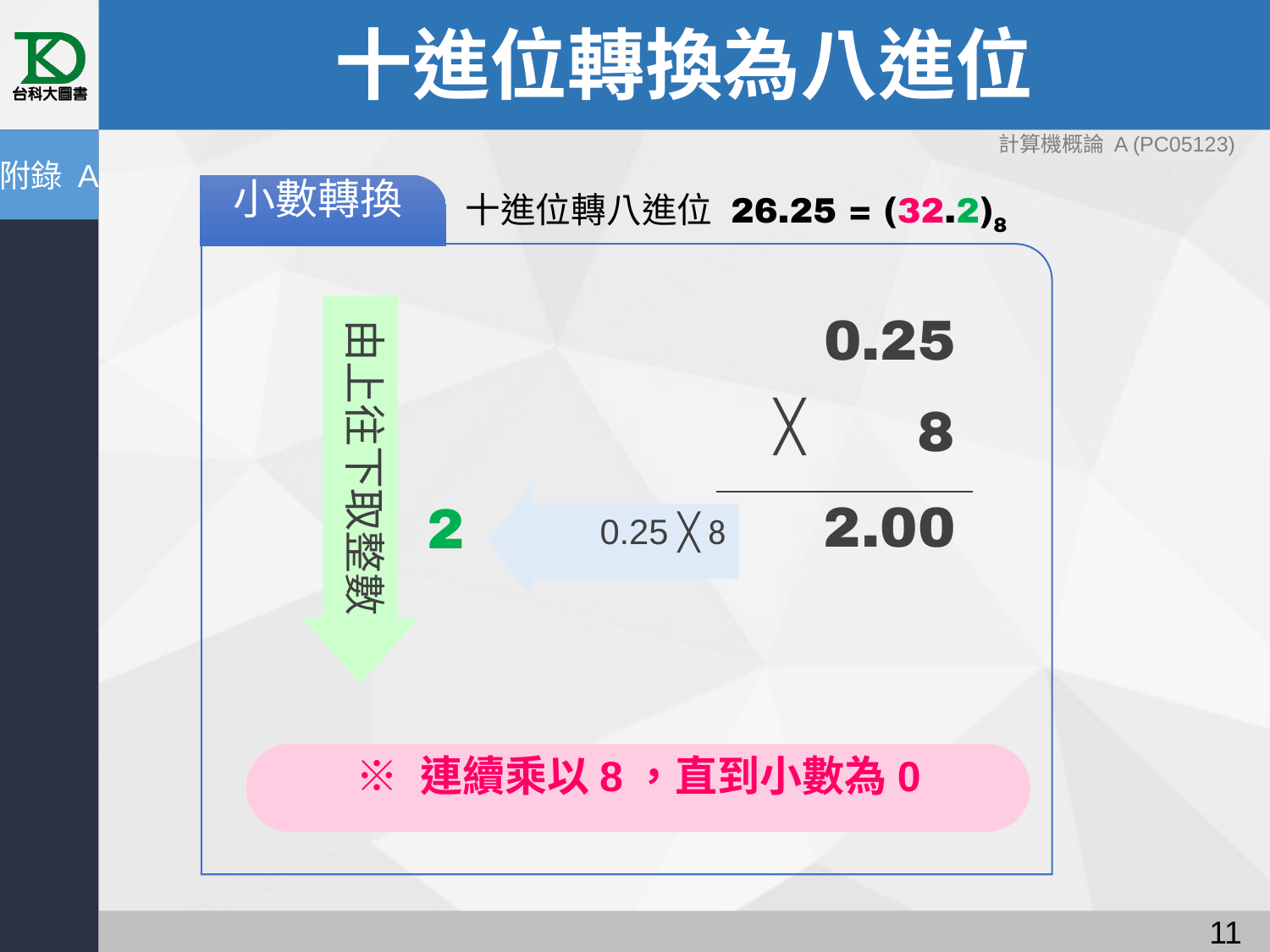

# 十進位轉換為八進位
計算機概論 A (PC05123)
附錄 A
小數轉換

0.25
╳
8
2.00
由上往下取整數

0.25 ╳ 8
2
※ 連續乘以8，直到小數為0
十進位轉八進位 26.25 = (32.2)8
11